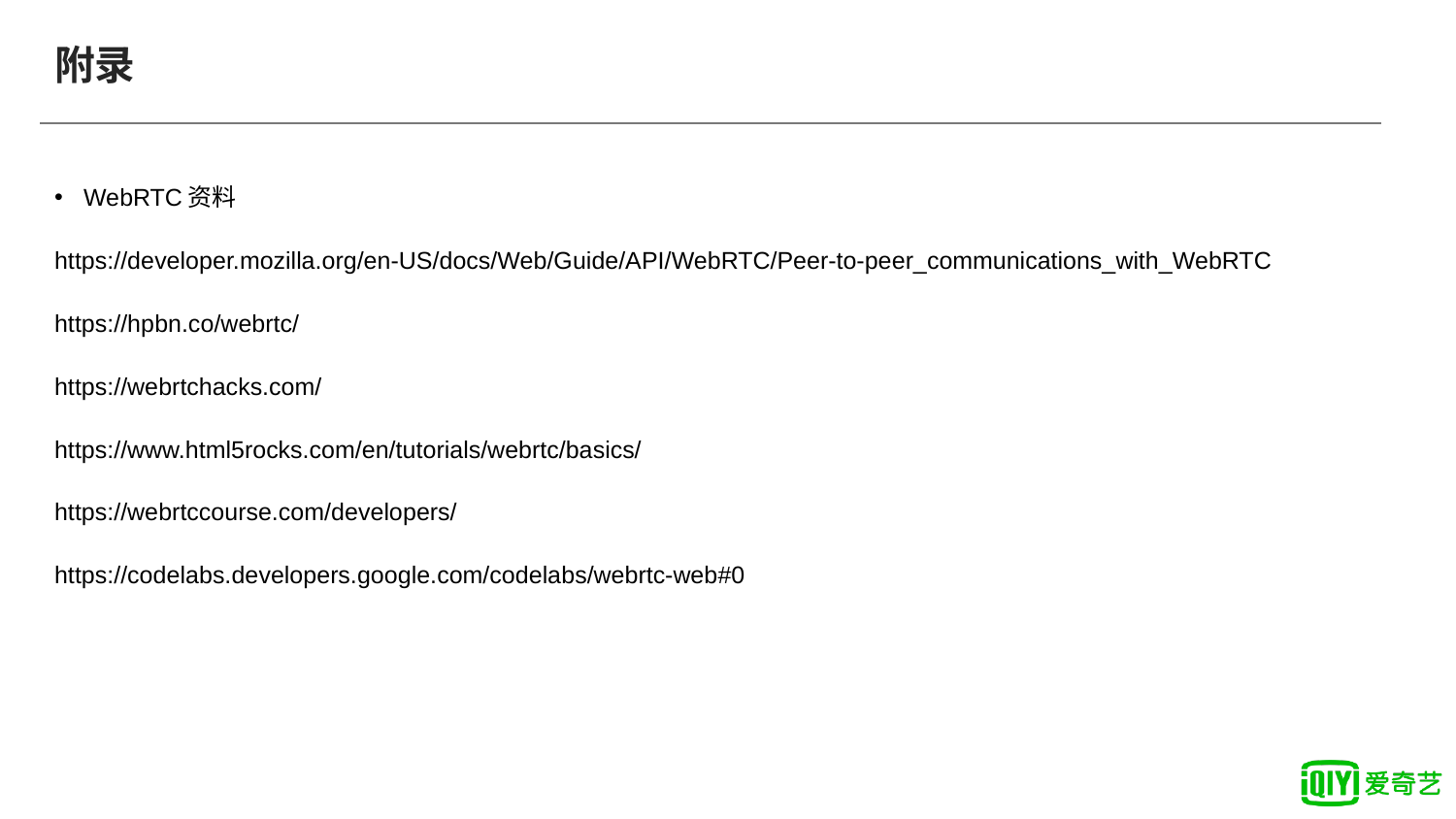

# 附录
WebRTC资料
https://developer.mozilla.org/en-US/docs/Web/Guide/API/WebRTC/Peer-to-peer_communications_with_WebRTC
https://hpbn.co/webrtc/
https://webrtchacks.com/
https://www.html5rocks.com/en/tutorials/webrtc/basics/
https://webrtccourse.com/developers/
https://codelabs.developers.google.com/codelabs/webrtc-web#0